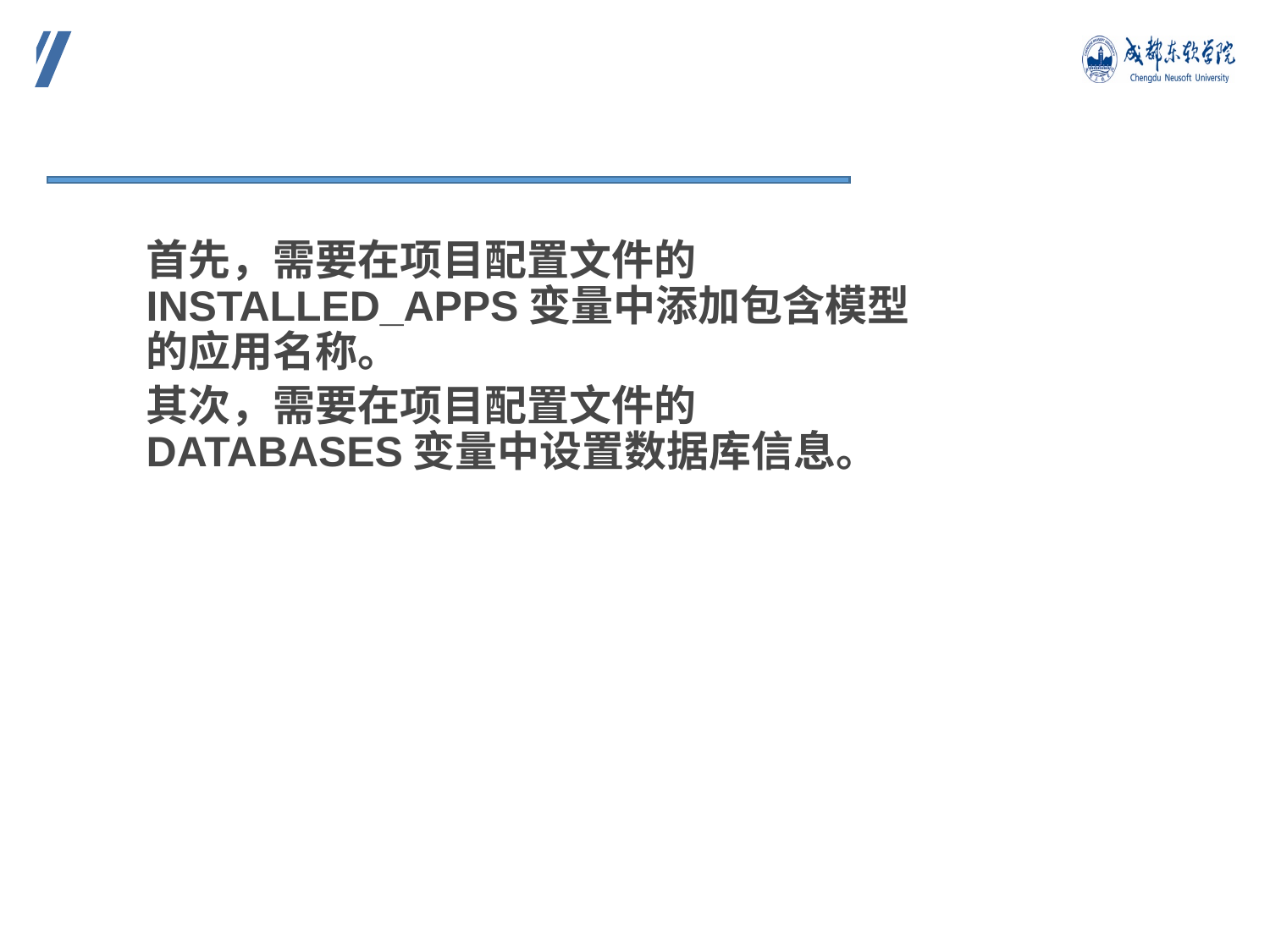

首先，需要在项目配置文件的INSTALLED_APPS变量中添加包含模型的应用名称。
其次，需要在项目配置文件的DATABASES变量中设置数据库信息。